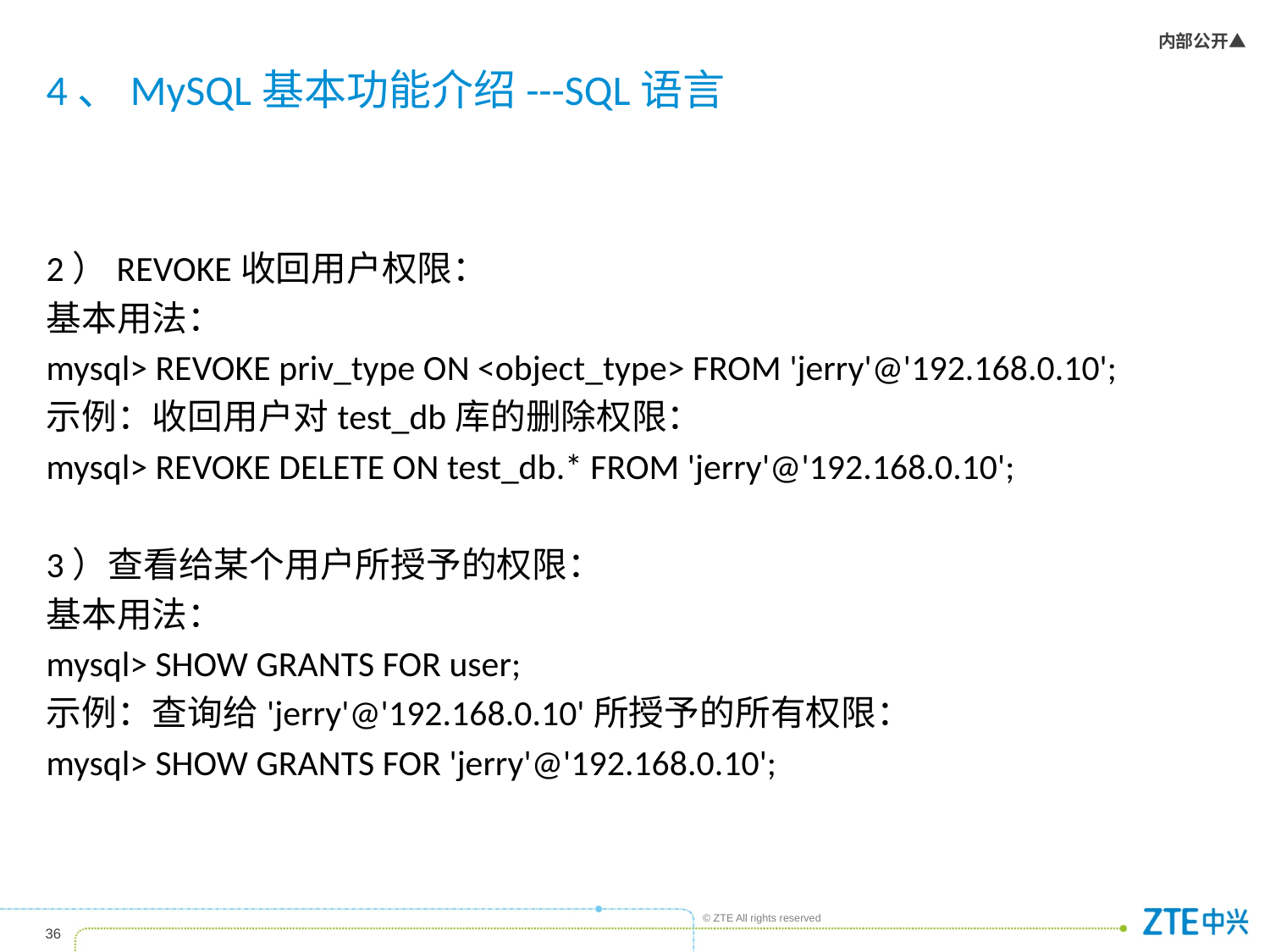

# 4、MySQL基本功能介绍---SQL语言
2）REVOKE收回用户权限：
基本用法：
mysql> REVOKE priv_type ON <object_type> FROM 'jerry'@'192.168.0.10';
示例：收回用户对test_db库的删除权限：
mysql> REVOKE DELETE ON test_db.* FROM 'jerry'@'192.168.0.10';

3）查看给某个用户所授予的权限：
基本用法：
mysql> SHOW GRANTS FOR user;
示例：查询给'jerry'@'192.168.0.10'所授予的所有权限：
mysql> SHOW GRANTS FOR 'jerry'@'192.168.0.10';